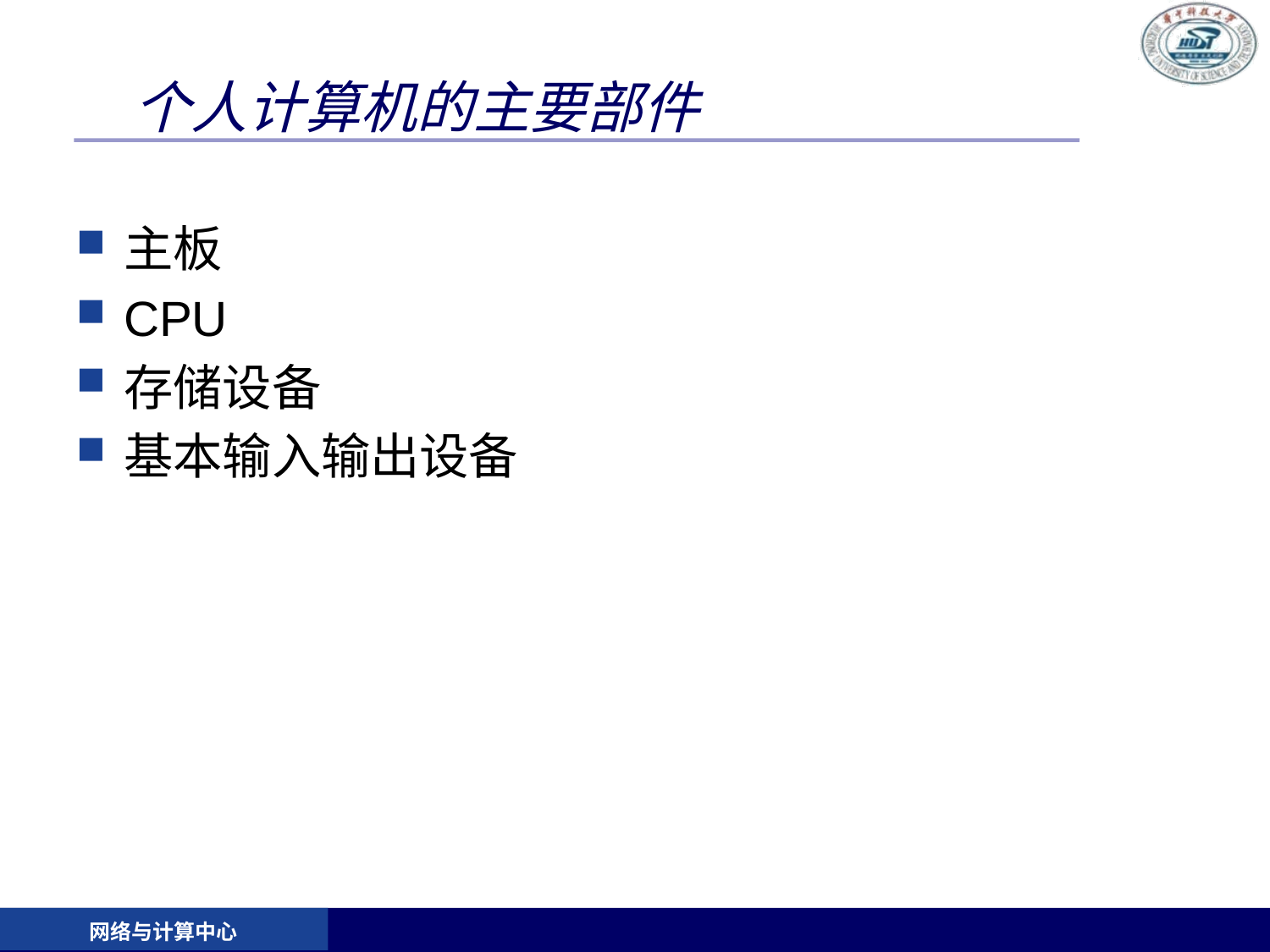

# 个人计算机的主要部件
主板
CPU
存储设备
基本输入输出设备
网络与计算中心